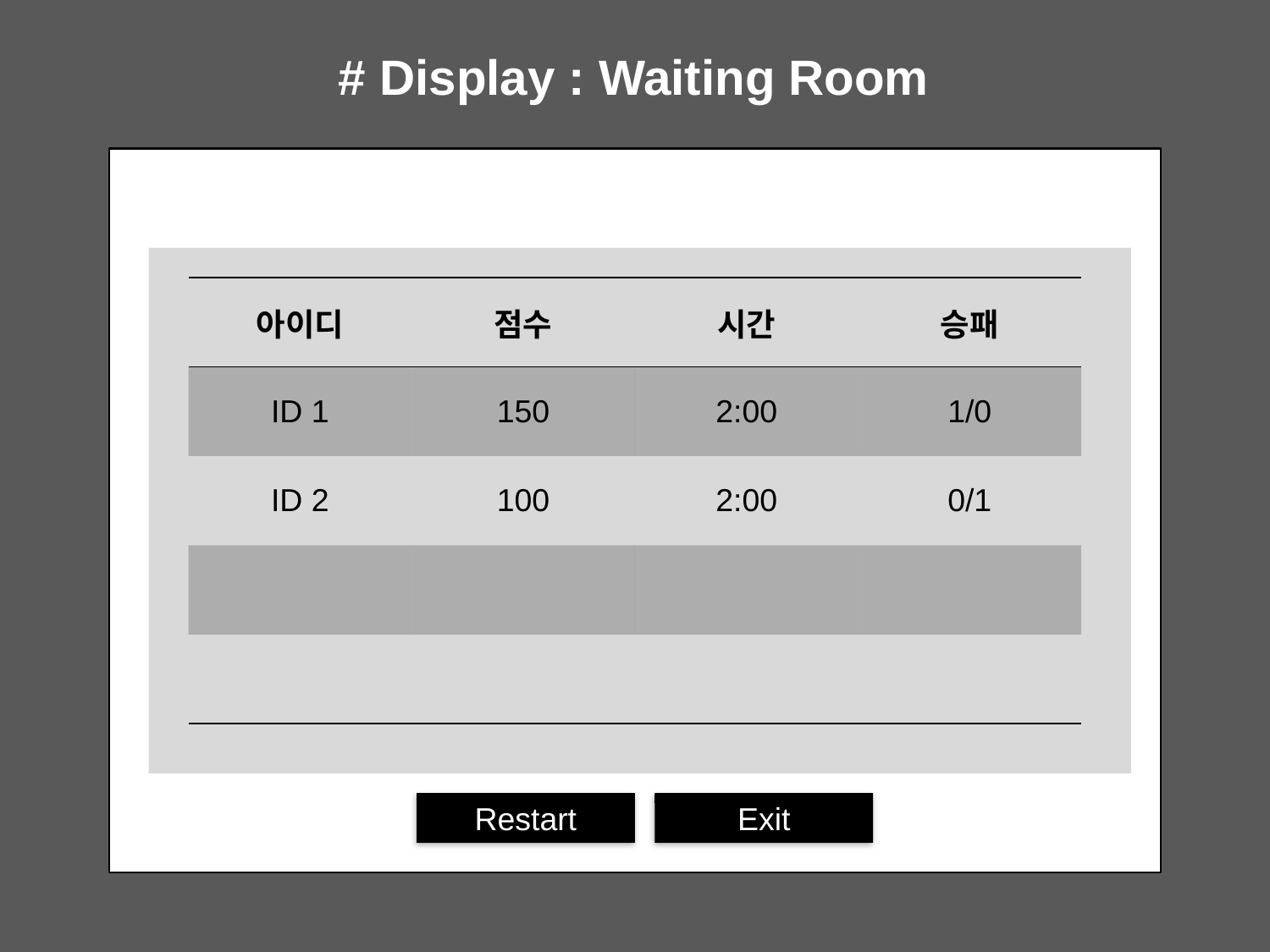

# Display : Waiting Room

| 아이디 | 점수 | 시간 | 승패 |
| --- | --- | --- | --- |
| ID 1 | 150 | 2:00 | 1/0 |
| ID 2 | 100 | 2:00 | 0/1 |
|  |  |  |  |
|  |  |  |  |
Restart
Exit